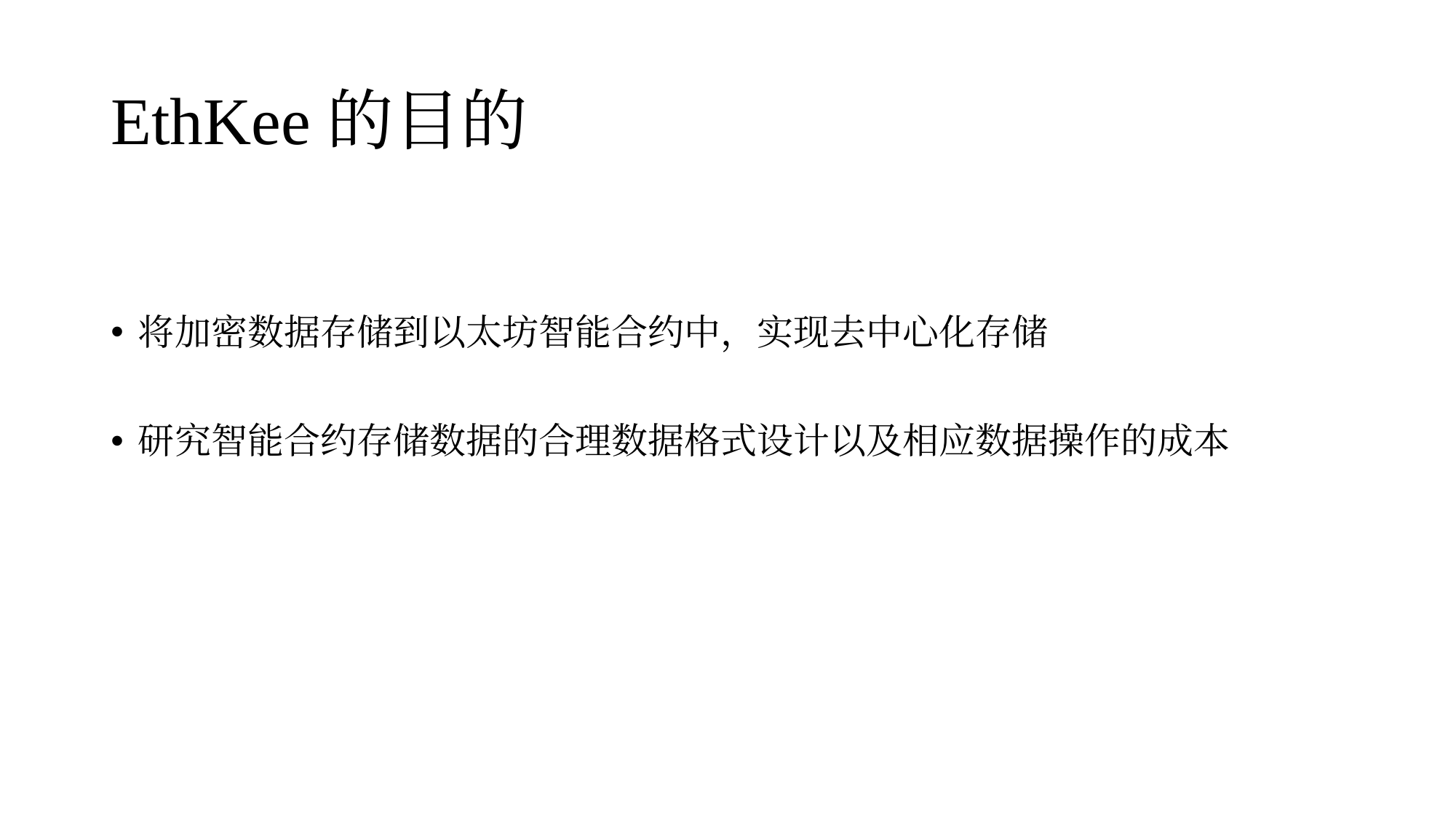

# EthKee的目的
将加密数据存储到以太坊智能合约中，实现去中心化存储

研究智能合约存储数据的合理数据格式设计以及相应数据操作的成本